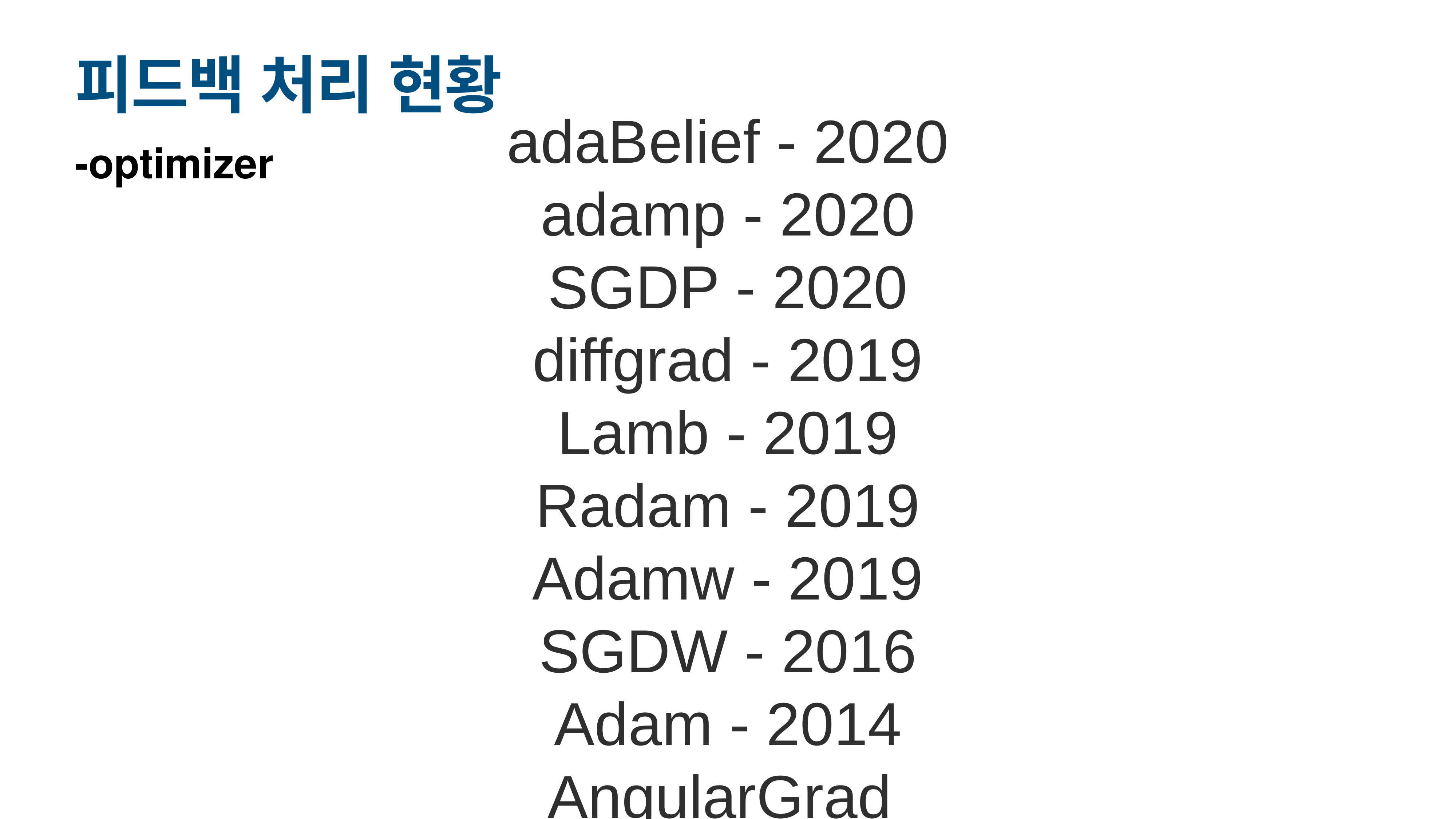

# 피드백 처리 현황
-optimizer
adaBelief - 2020
adamp - 2020
SGDP - 2020
diffgrad - 2019
Lamb - 2019
Radam - 2019
Adamw - 2019
SGDW - 2016
Adam - 2014
AngularGrad